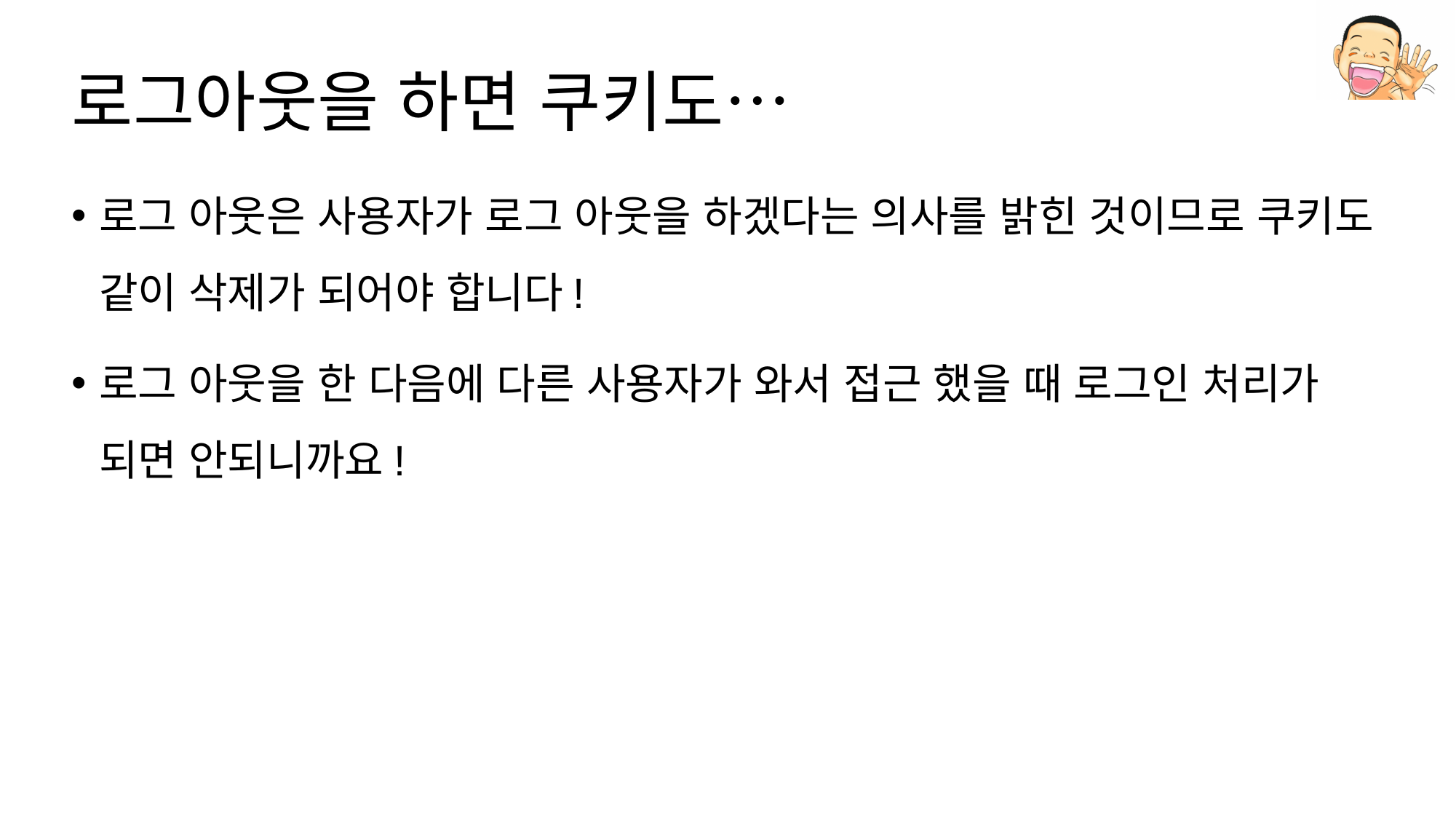

# 로그아웃을 하면 쿠키도…
로그 아웃은 사용자가 로그 아웃을 하겠다는 의사를 밝힌 것이므로 쿠키도 같이 삭제가 되어야 합니다!
로그 아웃을 한 다음에 다른 사용자가 와서 접근 했을 때 로그인 처리가 되면 안되니까요!